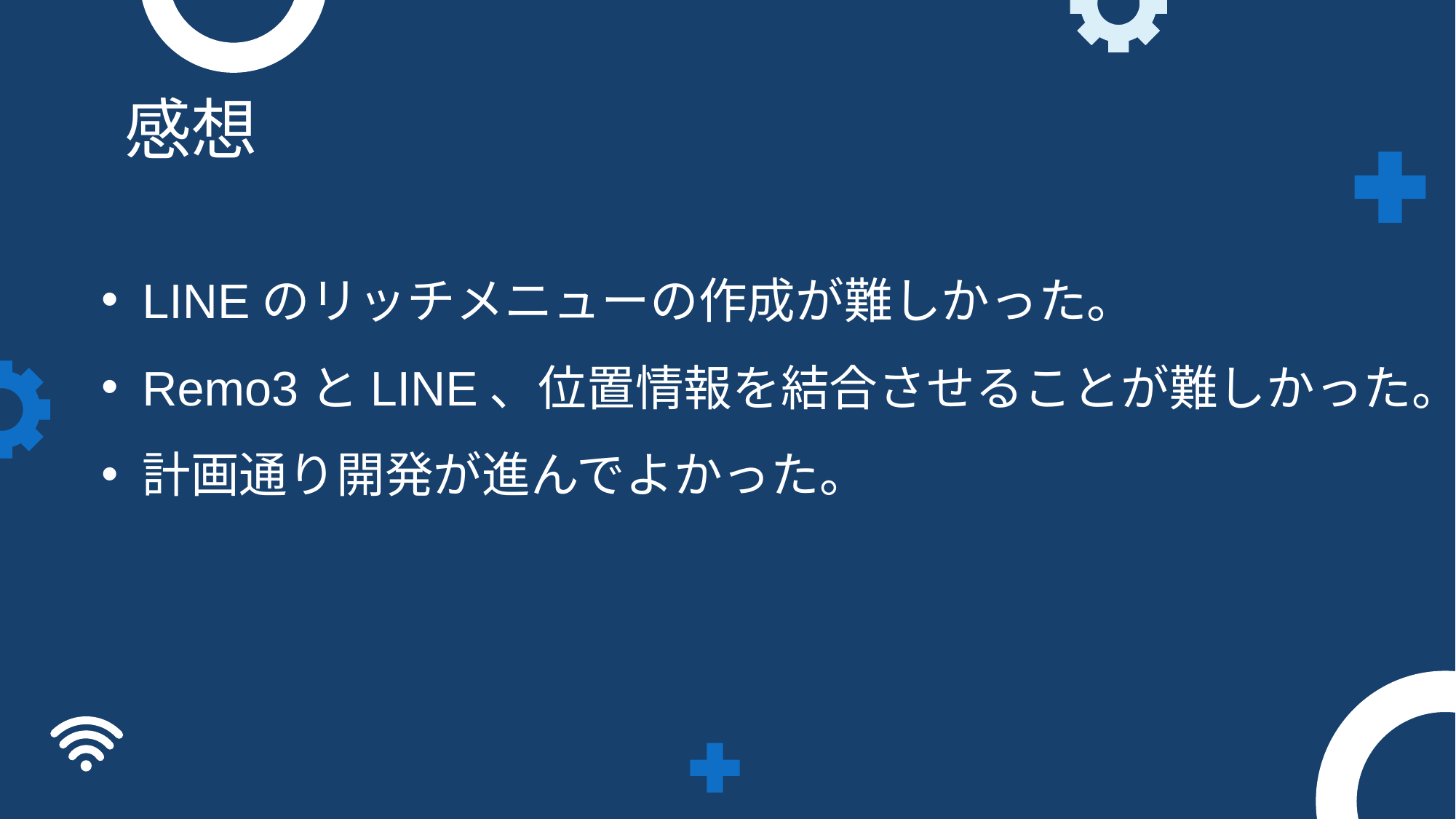

# 感想
LINEのリッチメニューの作成が難しかった。
Remo3とLINE、位置情報を結合させることが難しかった。
計画通り開発が進んでよかった。